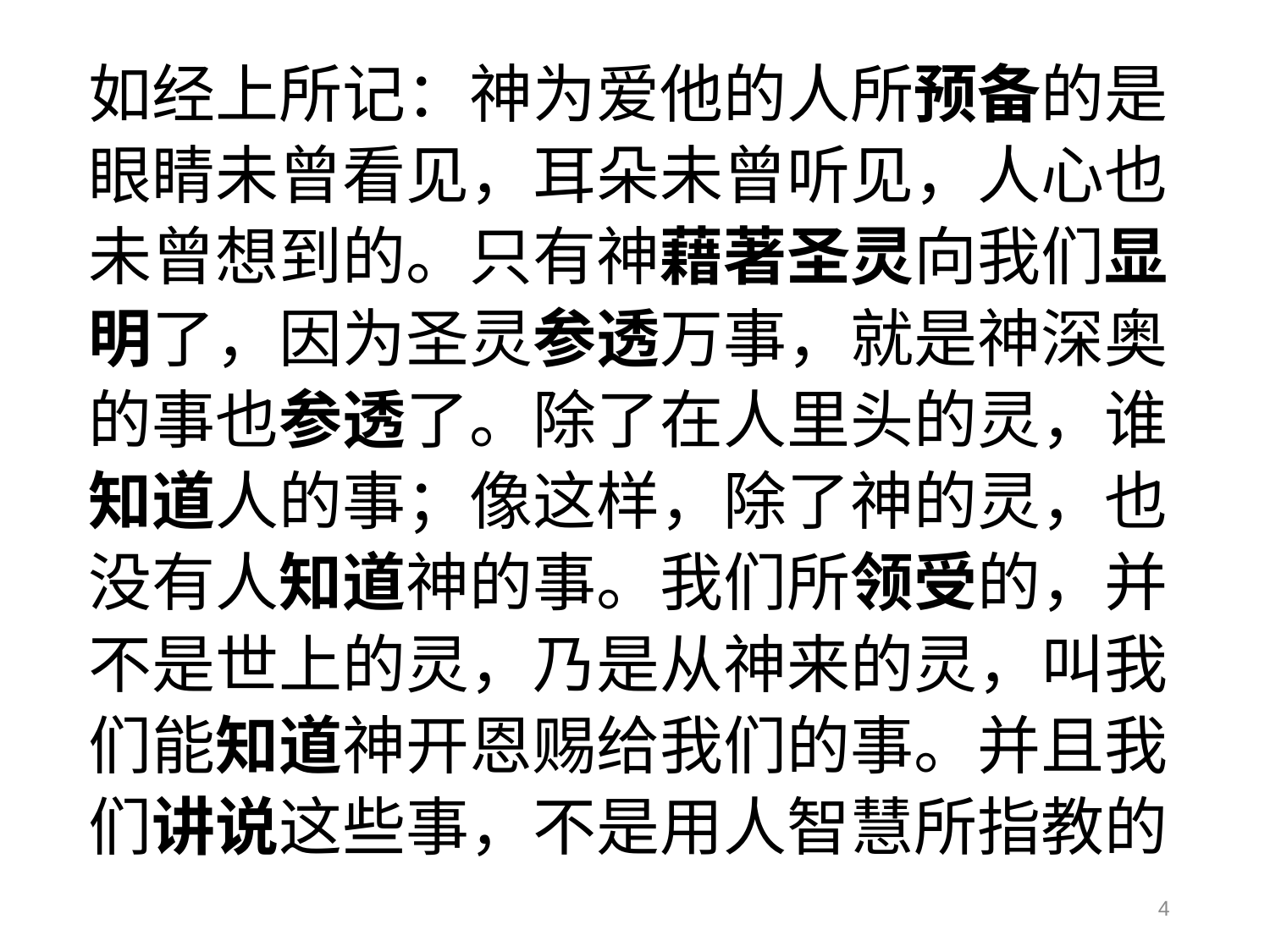

如经上所记：神为爱他的人所预备的是眼睛未曾看见，耳朵未曾听见，人心也未曾想到的。只有神藉著圣灵向我们显明了，因为圣灵参透万事，就是神深奥的事也参透了。除了在人里头的灵，谁知道人的事；像这样，除了神的灵，也没有人知道神的事。我们所领受的，并不是世上的灵，乃是从神来的灵，叫我们能知道神开恩赐给我们的事。并且我们讲说这些事，不是用人智慧所指教的
4